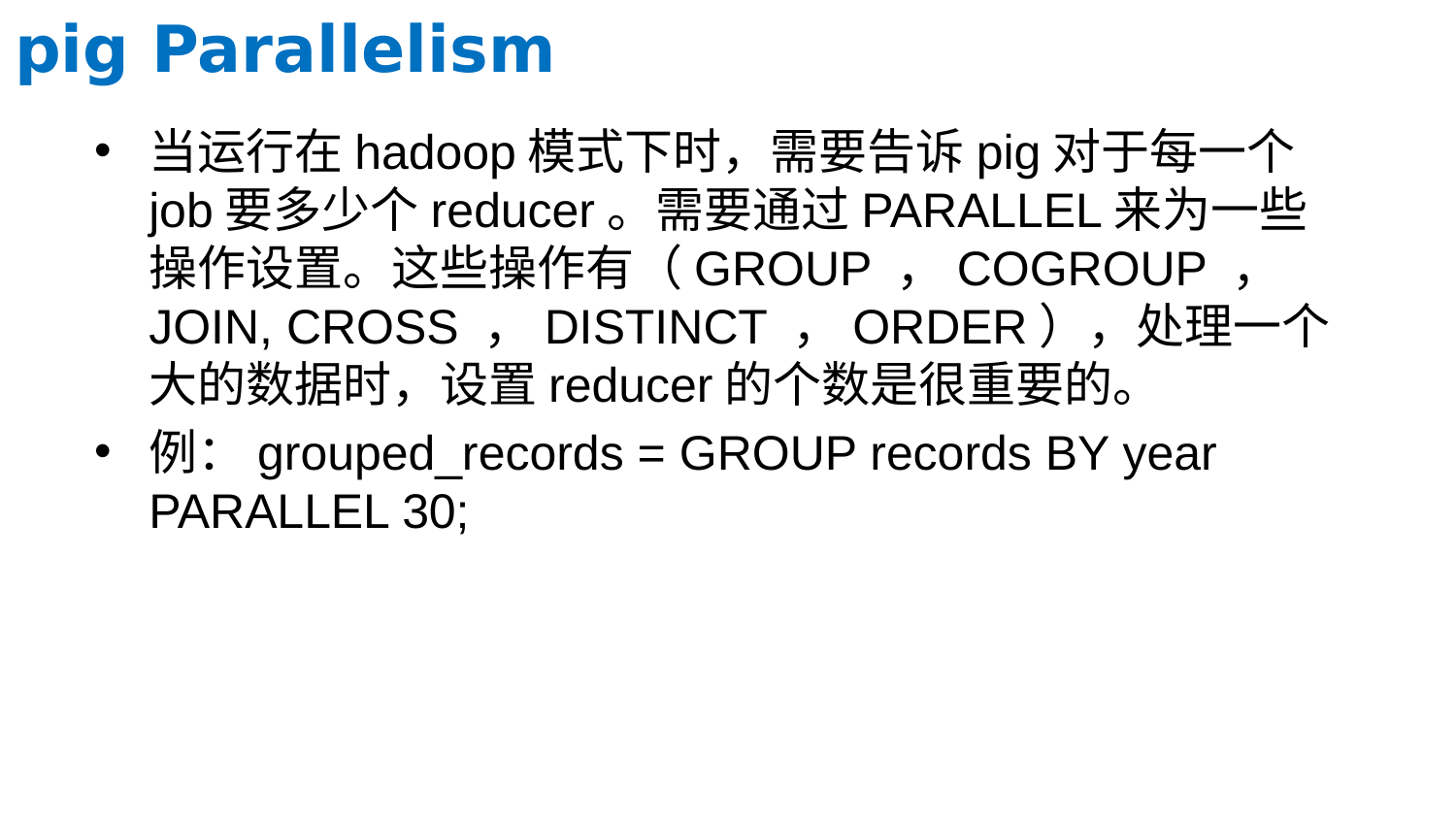

pig Parallelism
当运行在hadoop模式下时，需要告诉pig对于每一个job要多少个reducer。需要通过PARALLEL来为一些 操作设置。这些操作有（GROUP ，COGROUP ， JOIN, CROSS ，DISTINCT ，ORDER），处理一个大的数据时，设置reducer的个数是很重要的。
例：grouped_records = GROUP records BY year PARALLEL 30;